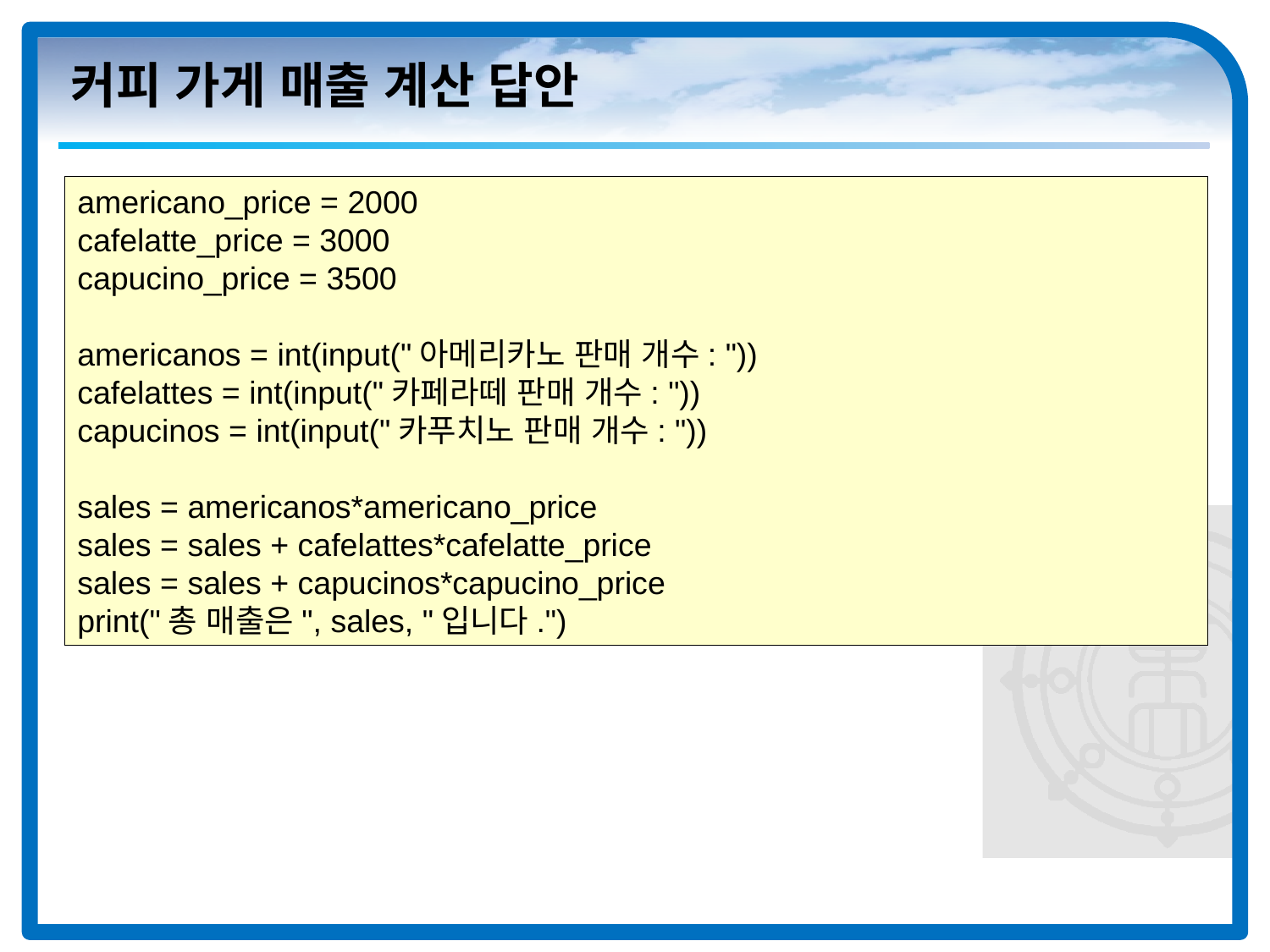

# 커피 가게 매출 계산 답안
americano_price = 2000
cafelatte_price = 3000
capucino_price = 3500

americanos = int(input("아메리카노 판매 개수: "))
cafelattes = int(input("카페라떼 판매 개수: "))
capucinos = int(input("카푸치노 판매 개수: "))

sales = americanos*americano_price
sales = sales + cafelattes*cafelatte_price
sales = sales + capucinos*capucino_price
print("총 매출은", sales, "입니다.")